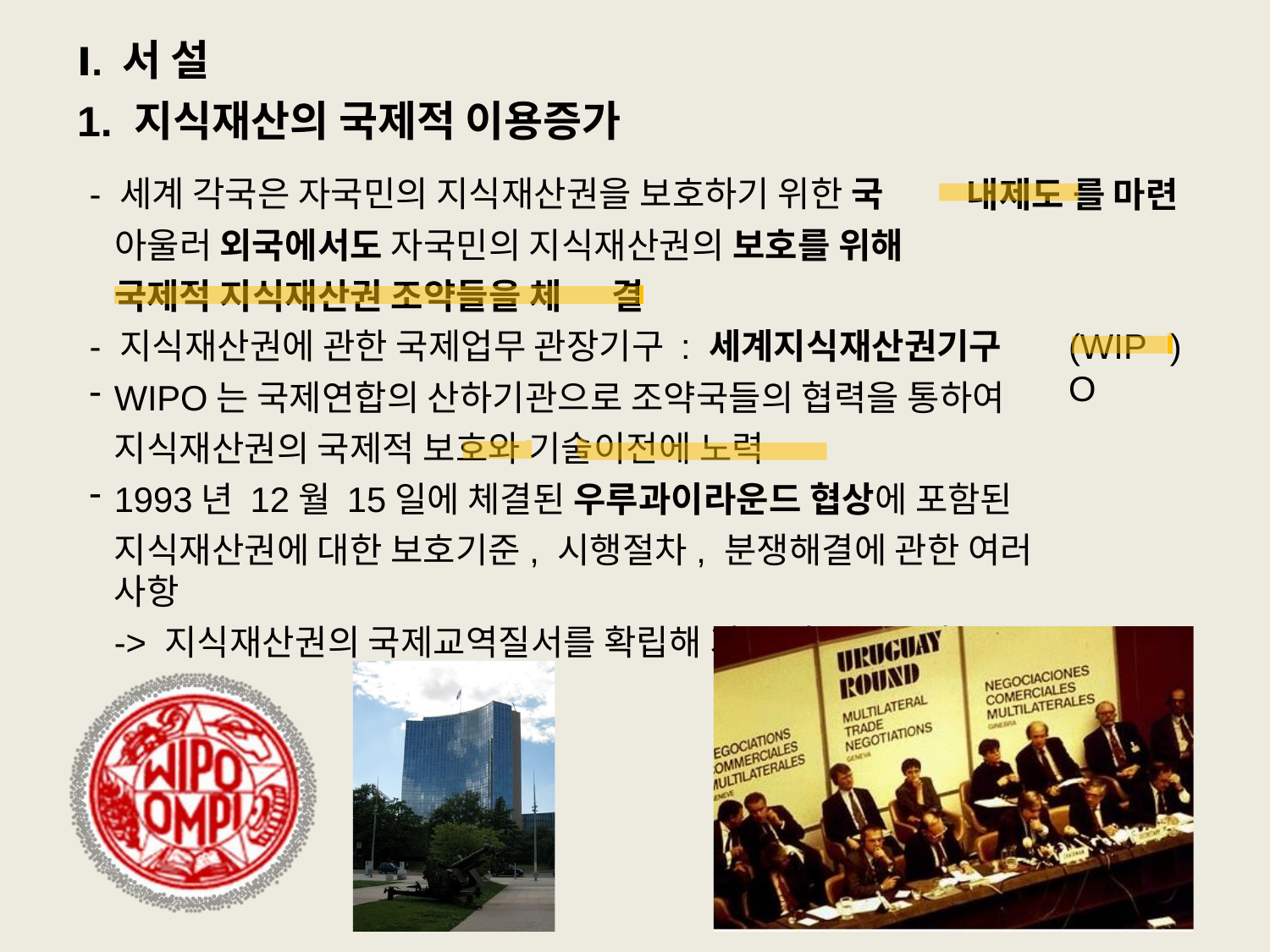

# Ⅰ. 서 설
1. 지식재산의 국제적 이용증가
- 세계 각국은 자국민의 지식재산권을 보호하기 위한 국
내제도
를 마련

아울러 외국에서도 자국민의 지식재산권의 보호를 위해
결
국제적 지식재산권 조약들을 체

(WIPO
- 지식재산권에 관한 국제업무 관장기구 : 세계지식재산권기구
)

WIPO는 국제연합의 산하기관으로 조약국들의 협력을 통하여  지식재산권의 국제적 보호와 기술이전에 노력
1993년 12월 15일에 체결된 우루과이라운드 협상에 포함된
지식재산권에 대한 보호기준, 시행절차, 분쟁해결에 관한 여러 사항
-> 지식재산권의 국제교역질서를 확립해 가는 기본으로 작용